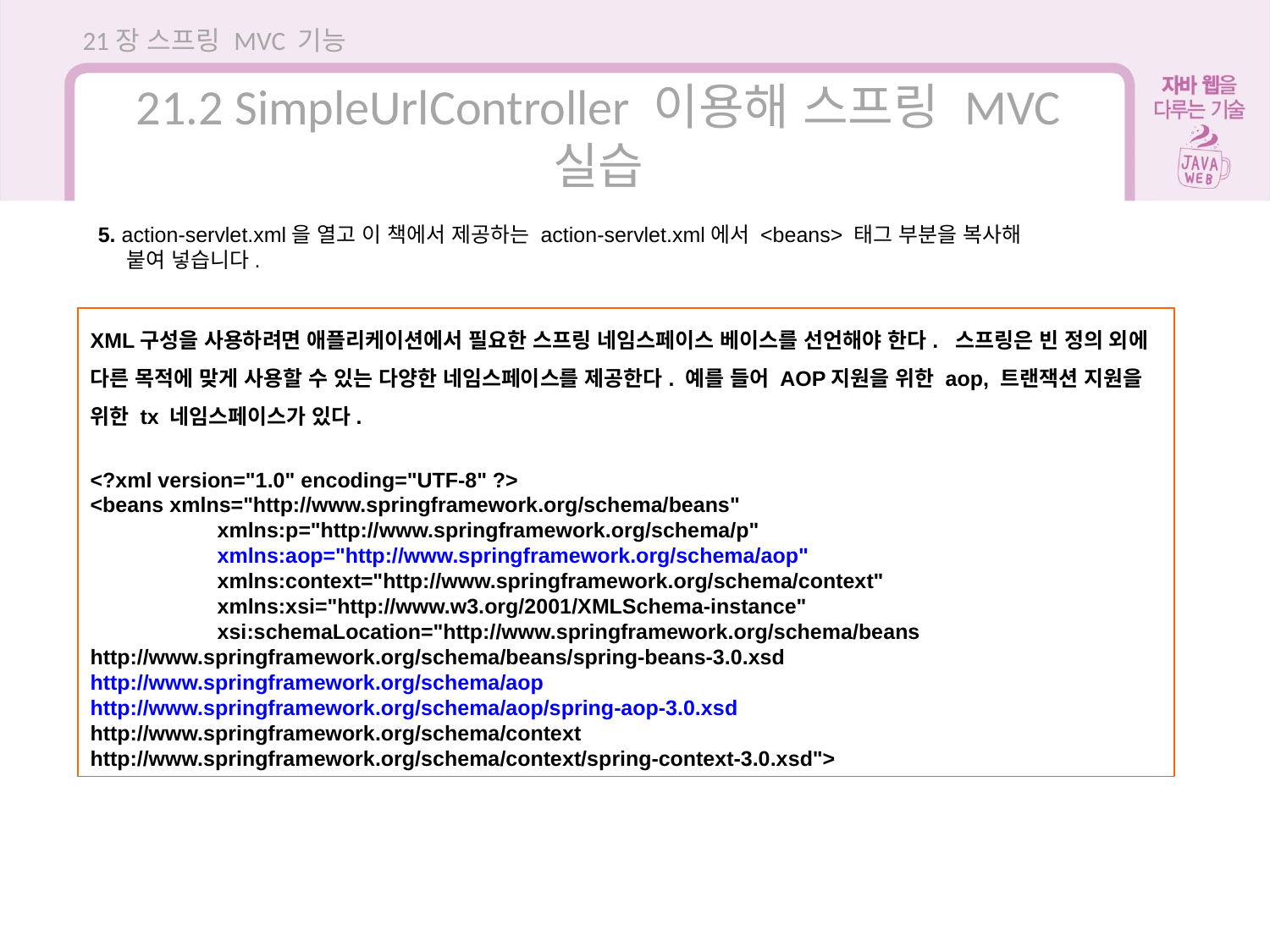

21장 스프링 MVC 기능
21.2 SimpleUrlController 이용해 스프링 MVC 실습
5. action-servlet.xml을 열고 이 책에서 제공하는 action-servlet.xml에서 <beans> 태그 부분을 복사해
    붙여 넣습니다.
XML구성을 사용하려면 애플리케이션에서 필요한 스프링 네임스페이스 베이스를 선언해야 한다.  스프링은 빈 정의 외에 다른 목적에 맞게 사용할 수 있는 다양한 네임스페이스를 제공한다. 예를 들어 AOP지원을 위한 aop, 트랜잭션 지원을 위한 tx 네임스페이스가 있다.

<?xml version="1.0" encoding="UTF-8" ?>
<beans xmlns="http://www.springframework.org/schema/beans"
	xmlns:p="http://www.springframework.org/schema/p"
	xmlns:aop="http://www.springframework.org/schema/aop"
	xmlns:context="http://www.springframework.org/schema/context"
	xmlns:xsi="http://www.w3.org/2001/XMLSchema-instance"
	xsi:schemaLocation="http://www.springframework.org/schema/beans
http://www.springframework.org/schema/beans/spring-beans-3.0.xsd
http://www.springframework.org/schema/aop
http://www.springframework.org/schema/aop/spring-aop-3.0.xsd
http://www.springframework.org/schema/context
http://www.springframework.org/schema/context/spring-context-3.0.xsd">